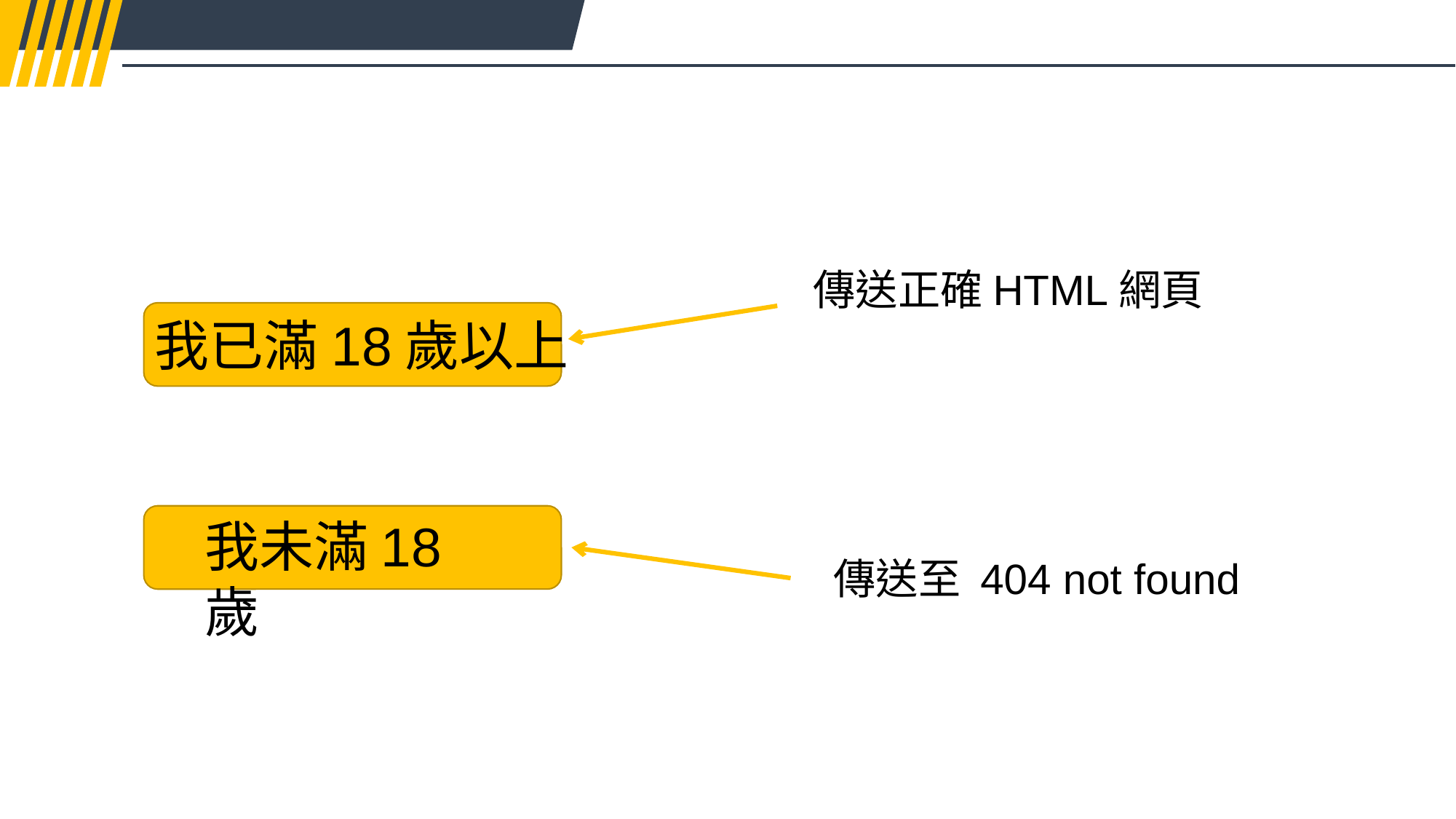

傳送正確HTML網頁

我已滿18歲以上

我未滿18歲
傳送至 404 not found